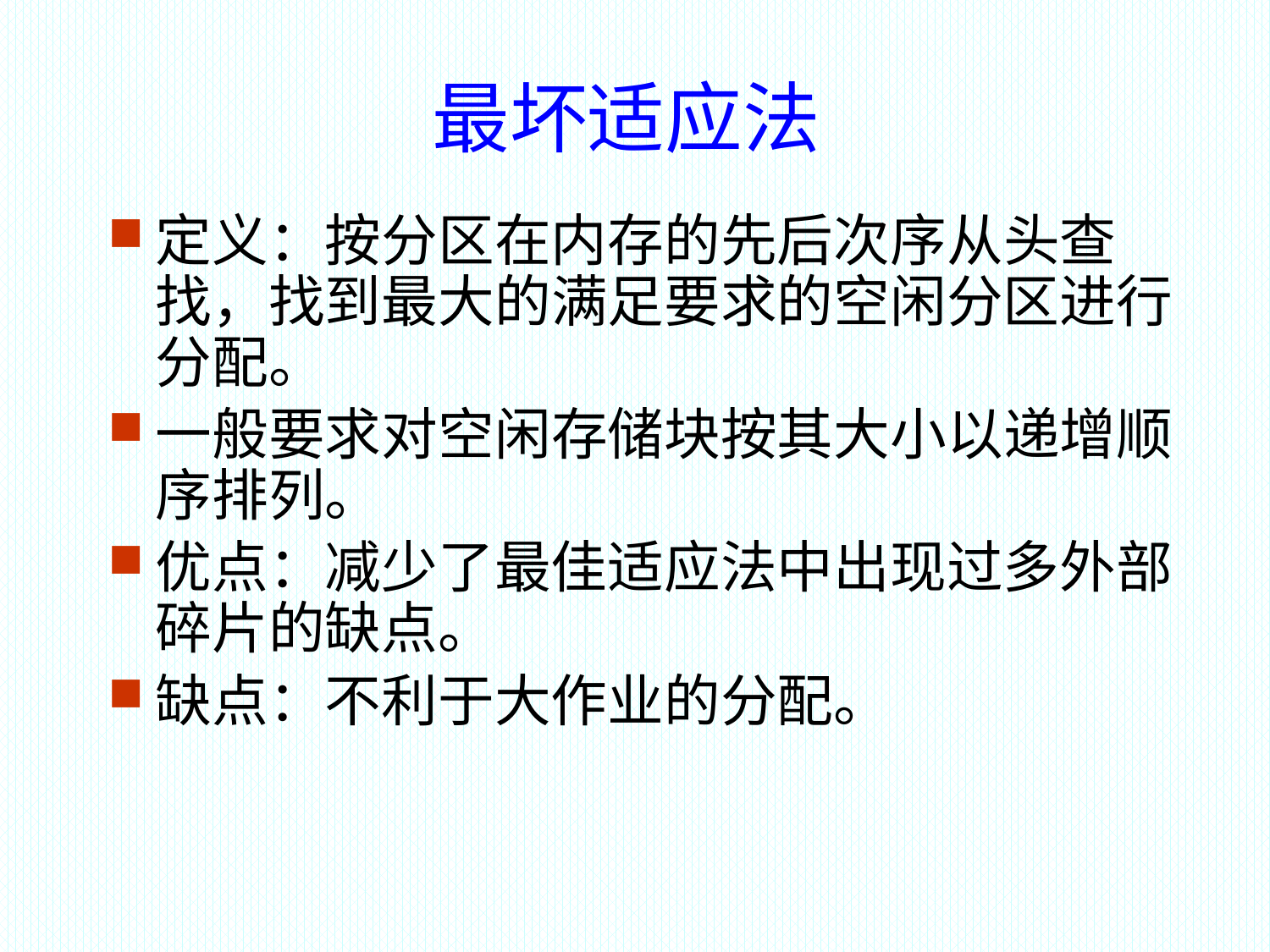

# 最坏适应法
定义：按分区在内存的先后次序从头查找，找到最大的满足要求的空闲分区进行分配。
一般要求对空闲存储块按其大小以递增顺序排列。
优点：减少了最佳适应法中出现过多外部碎片的缺点。
缺点：不利于大作业的分配。